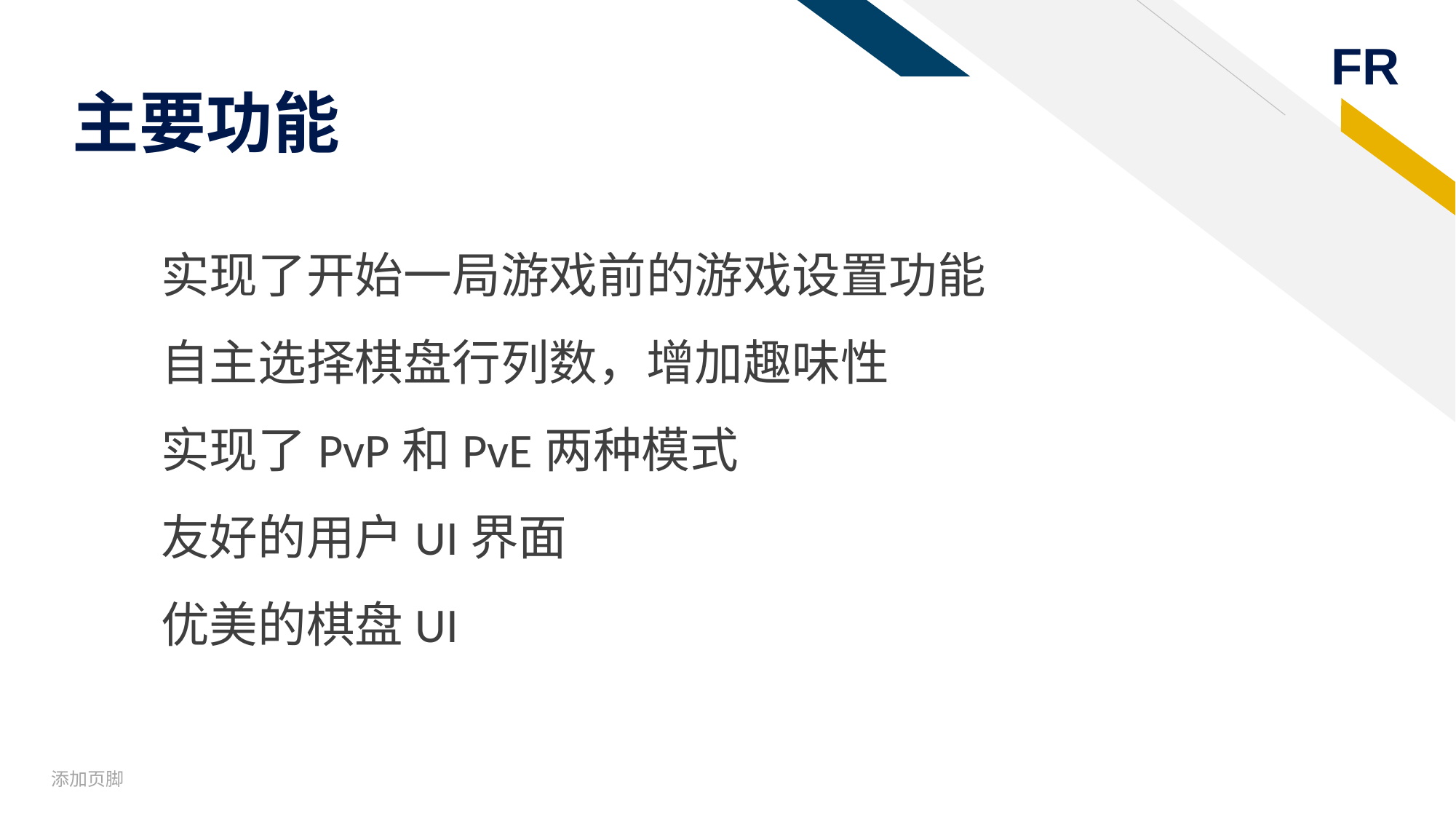

# 主要功能
实现了开始一局游戏前的游戏设置功能
自主选择棋盘行列数，增加趣味性
实现了PvP和PvE两种模式
友好的用户UI界面
优美的棋盘UI
添加页脚
2